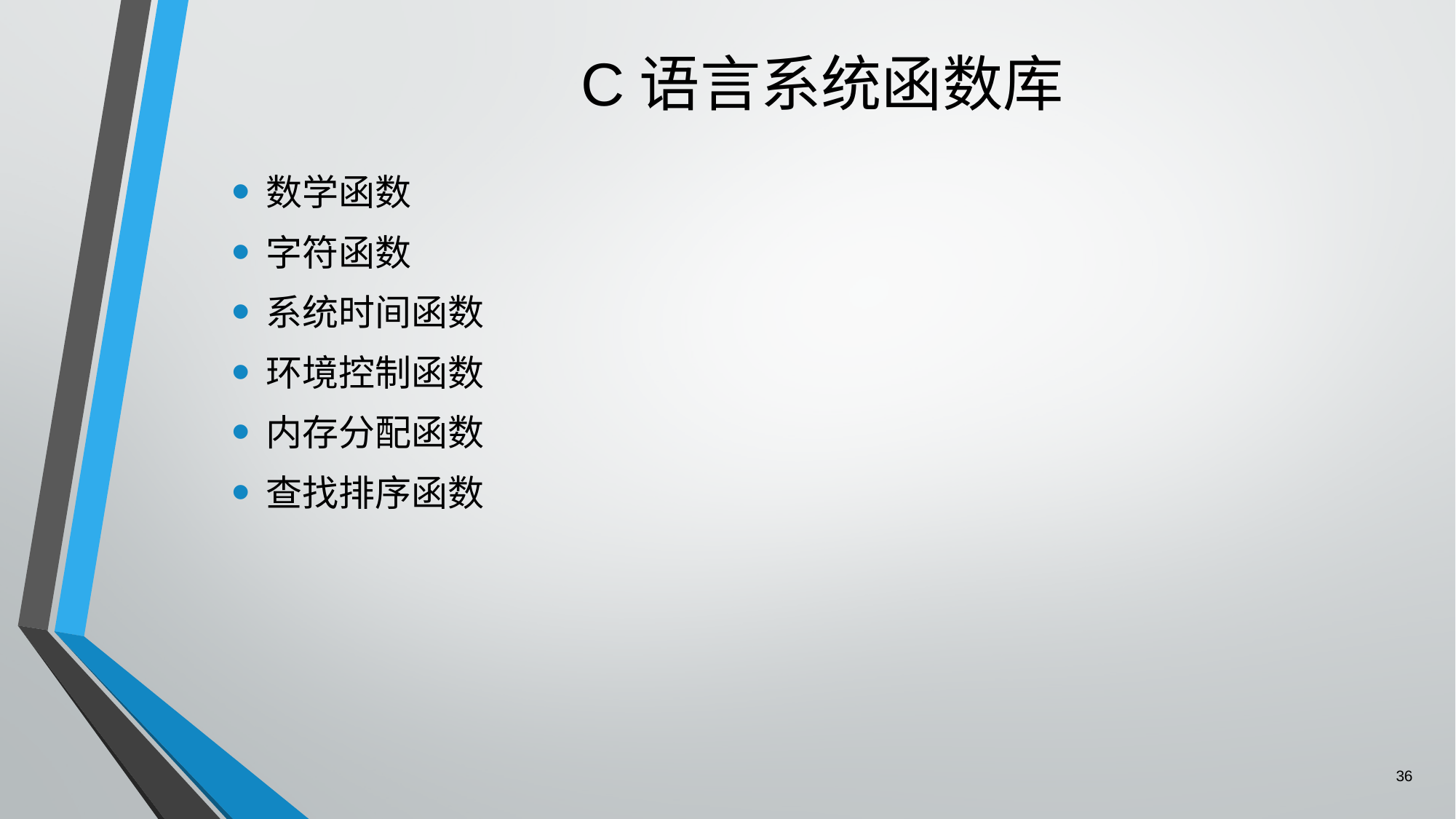

# C语言系统函数库
数学函数
字符函数
系统时间函数
环境控制函数
内存分配函数
查找排序函数
36